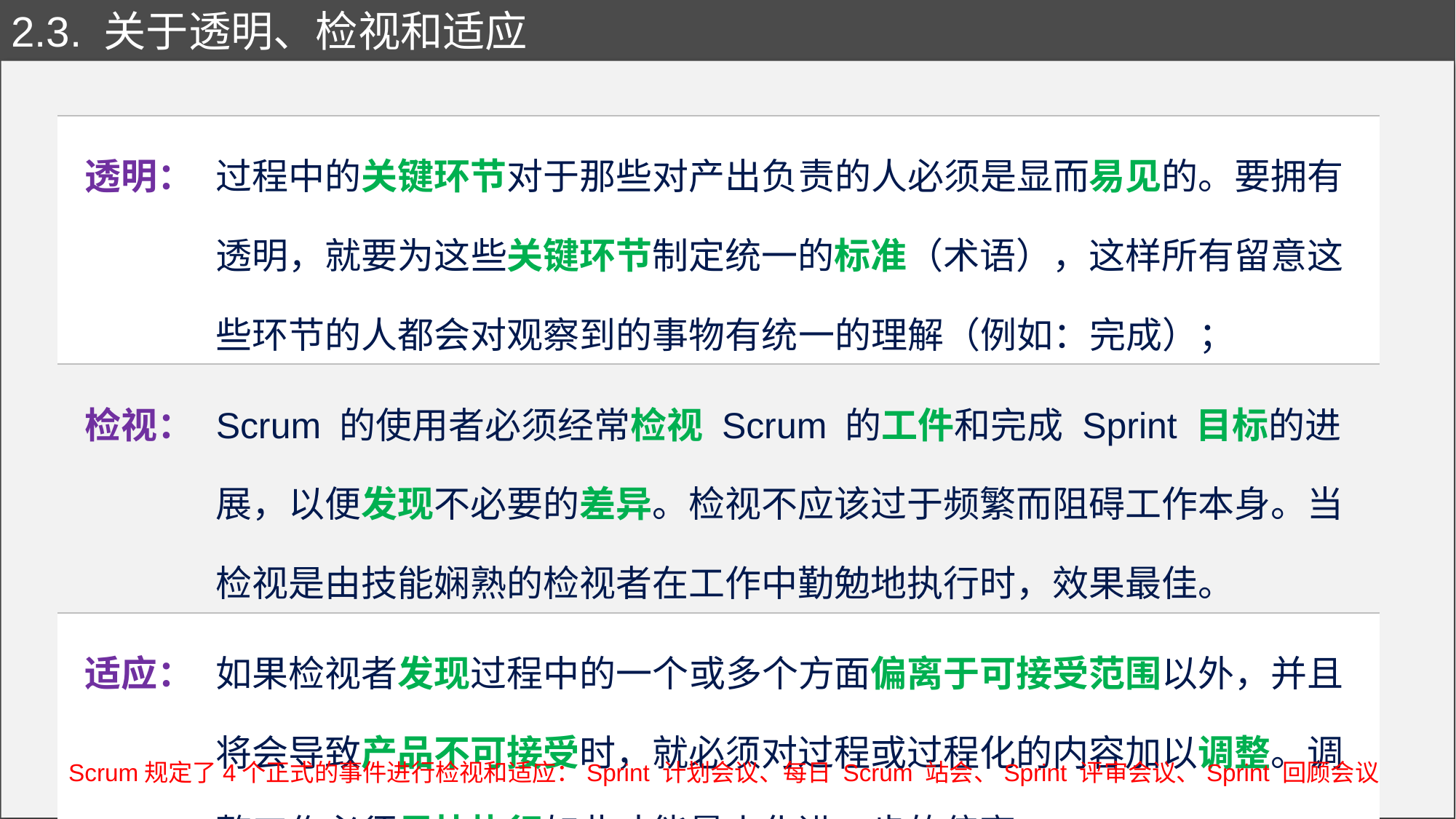

# 2.3. 关于透明、检视和适应
| 透明： | 过程中的关键环节对于那些对产出负责的人必须是显而易见的。要拥有透明，就要为这些关键环节制定统一的标准（术语），这样所有留意这些环节的人都会对观察到的事物有统一的理解（例如：完成）； |
| --- | --- |
| 检视： | Scrum 的使用者必须经常检视 Scrum 的工件和完成 Sprint 目标的进展，以便发现不必要的差异。检视不应该过于频繁而阻碍工作本身。当检视是由技能娴熟的检视者在工作中勤勉地执行时，效果最佳。 |
| 适应： | 如果检视者发现过程中的一个或多个方面偏离于可接受范围以外，并且将会导致产品不可接受时，就必须对过程或过程化的内容加以调整。调整工作必须尽快执行如此才能最小化进一步的偏离。 |
Scrum规定了4个正式的事件进行检视和适应：Sprint 计划会议、每日 Scrum 站会、Sprint 评审会议、Sprint 回顾会议